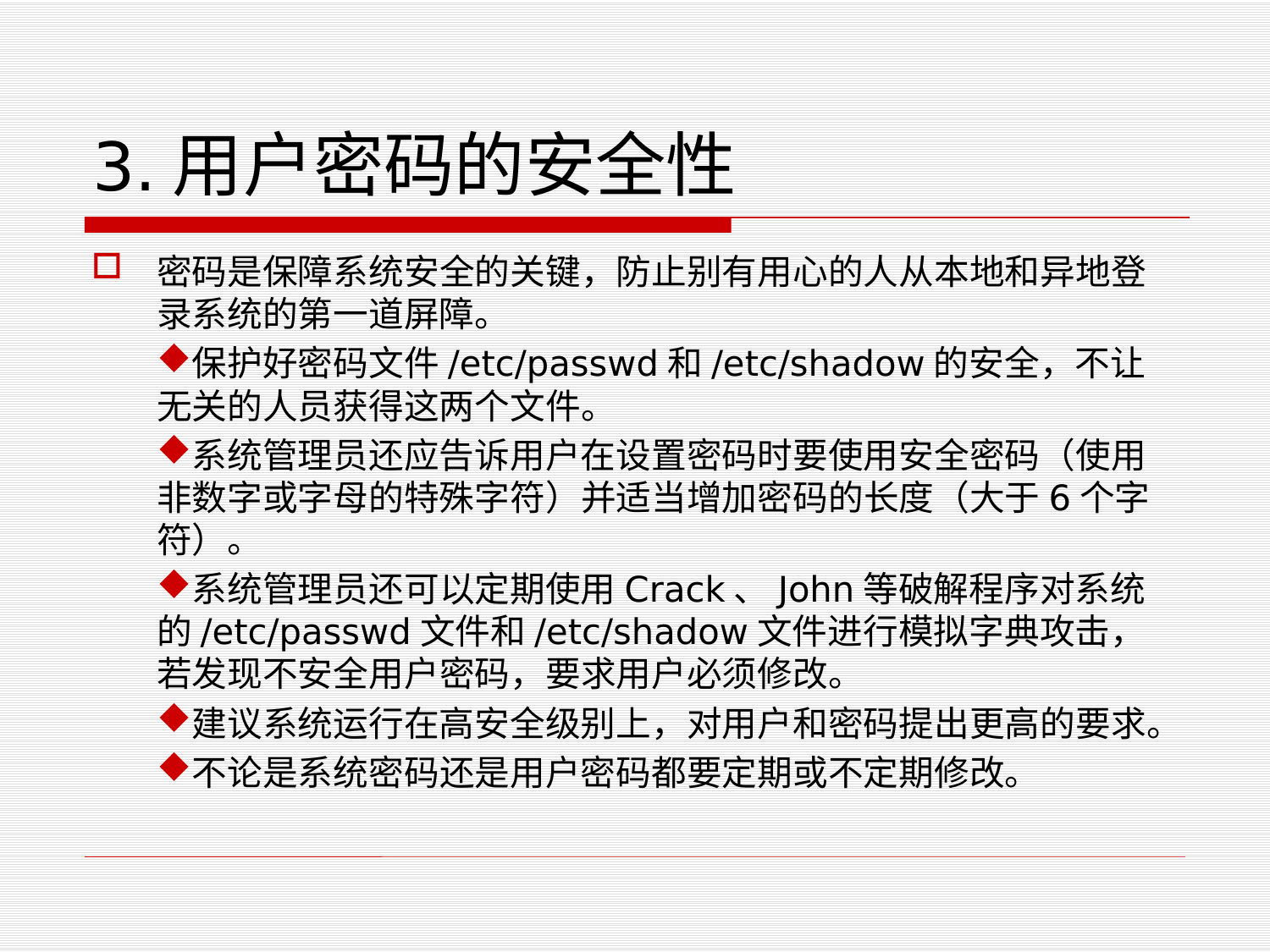

# 3.用户密码的安全性
密码是保障系统安全的关键，防止别有用心的人从本地和异地登录系统的第一道屏障。
保护好密码文件/etc/passwd和/etc/shadow的安全，不让无关的人员获得这两个文件。
系统管理员还应告诉用户在设置密码时要使用安全密码（使用非数字或字母的特殊字符）并适当增加密码的长度（大于6个字符）。
系统管理员还可以定期使用Crack、John等破解程序对系统的/etc/passwd文件和/etc/shadow文件进行模拟字典攻击，若发现不安全用户密码，要求用户必须修改。
建议系统运行在高安全级别上，对用户和密码提出更高的要求。
不论是系统密码还是用户密码都要定期或不定期修改。